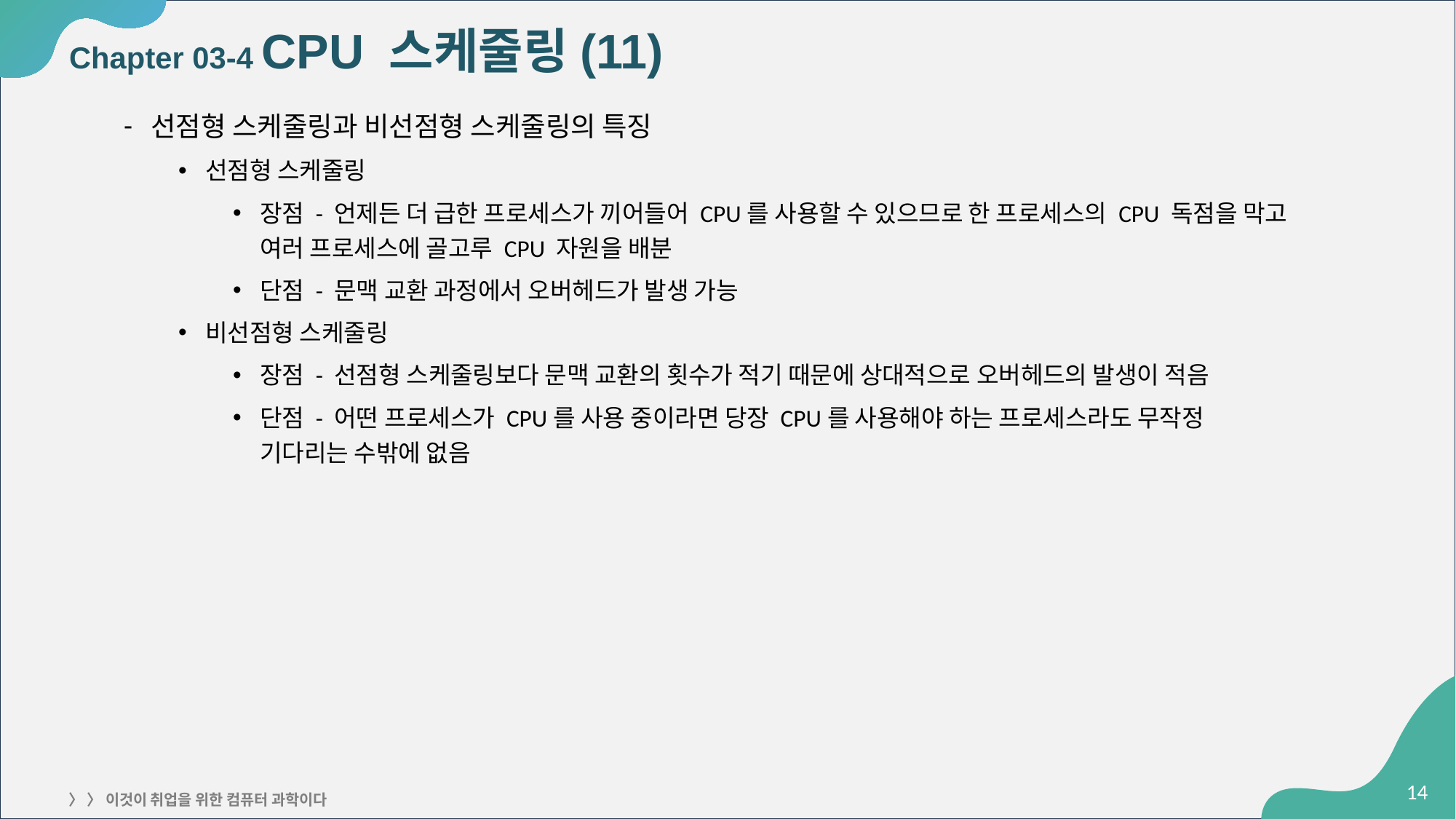

# Chapter 03-4 CPU 스케줄링(11)
선점형 스케줄링과 비선점형 스케줄링의 특징
선점형 스케줄링
장점 - 언제든 더 급한 프로세스가 끼어들어 CPU를 사용할 수 있으므로 한 프로세스의 CPU 독점을 막고
여러 프로세스에 골고루 CPU 자원을 배분
단점 - 문맥 교환 과정에서 오버헤드가 발생 가능
비선점형 스케줄링
장점 - 선점형 스케줄링보다 문맥 교환의 횟수가 적기 때문에 상대적으로 오버헤드의 발생이 적음
단점 - 어떤 프로세스가 CPU를 사용 중이라면 당장 CPU를 사용해야 하는 프로세스라도 무작정
기다리는 수밖에 없음
14
〉 〉 이것이 취업을 위한 컴퓨터 과학이다